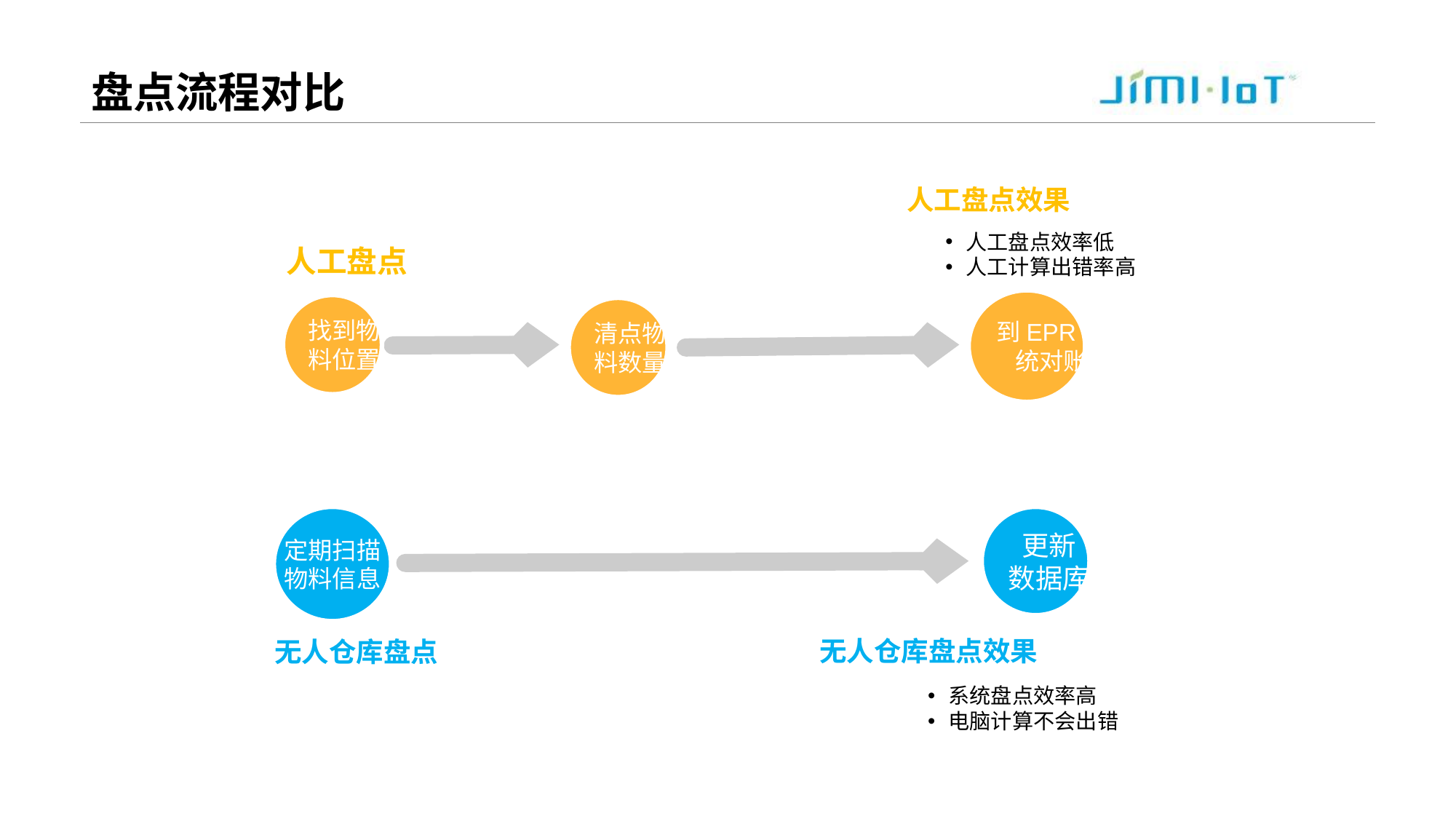

# 盘点流程对比
人工盘点效果

定期扫描
物料信息
系统盘点效率高
电脑计算不会出错
更新
数据库
找到物
料位置
到EPR系
统对账
无人仓库盘点效果
无人仓库盘点
人工盘点
人工盘点效率低
人工计算出错率高
清点物
料数量